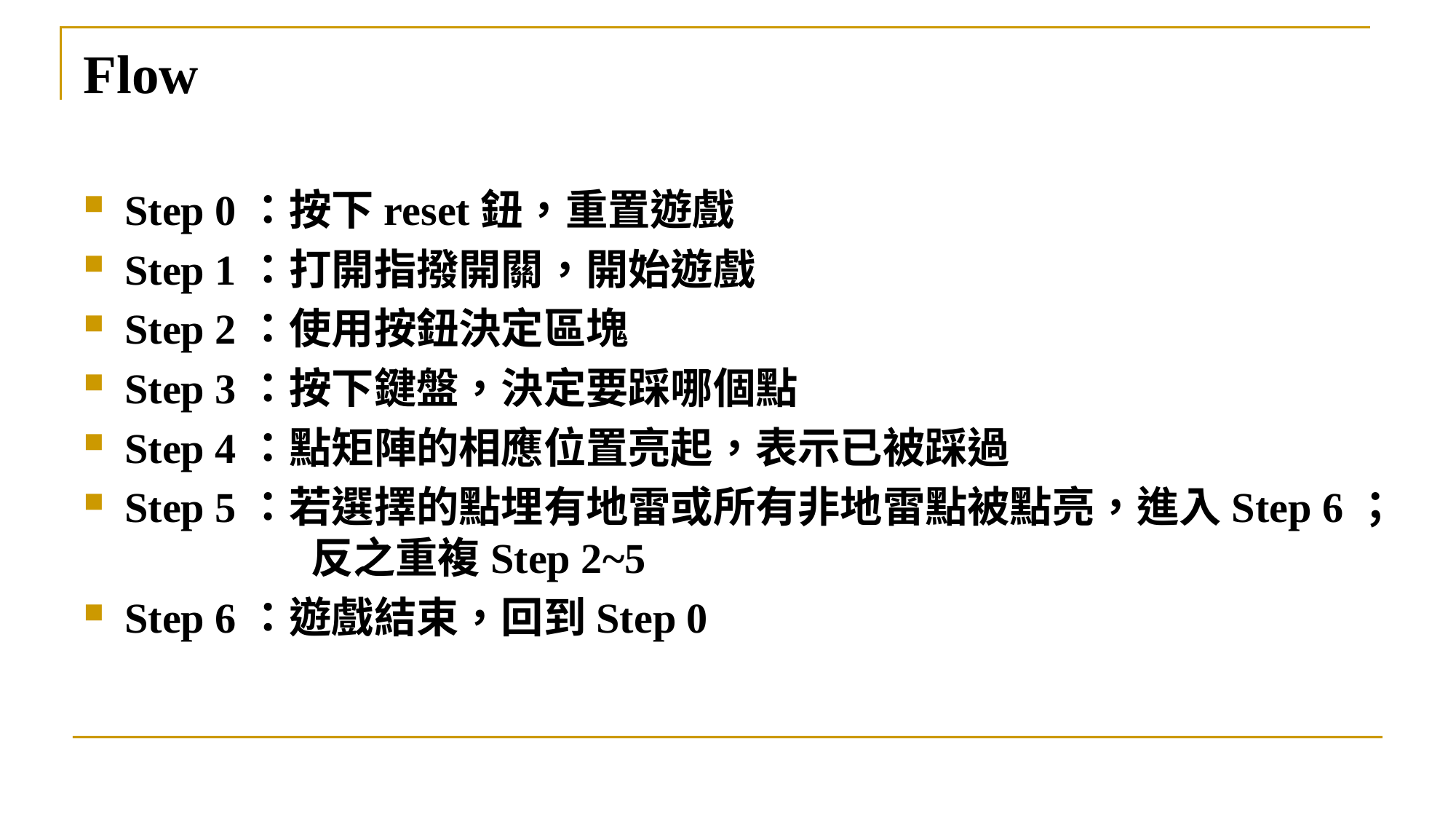

# Flow
Step 0：按下reset鈕，重置遊戲
Step 1：打開指撥開關，開始遊戲
Step 2：使用按鈕決定區塊
Step 3：按下鍵盤，決定要踩哪個點
Step 4：點矩陣的相應位置亮起，表示已被踩過
Step 5：若選擇的點埋有地雷或所有非地雷點被點亮，進入Step 6；
	        反之重複Step 2~5
Step 6：遊戲結束，回到Step 0